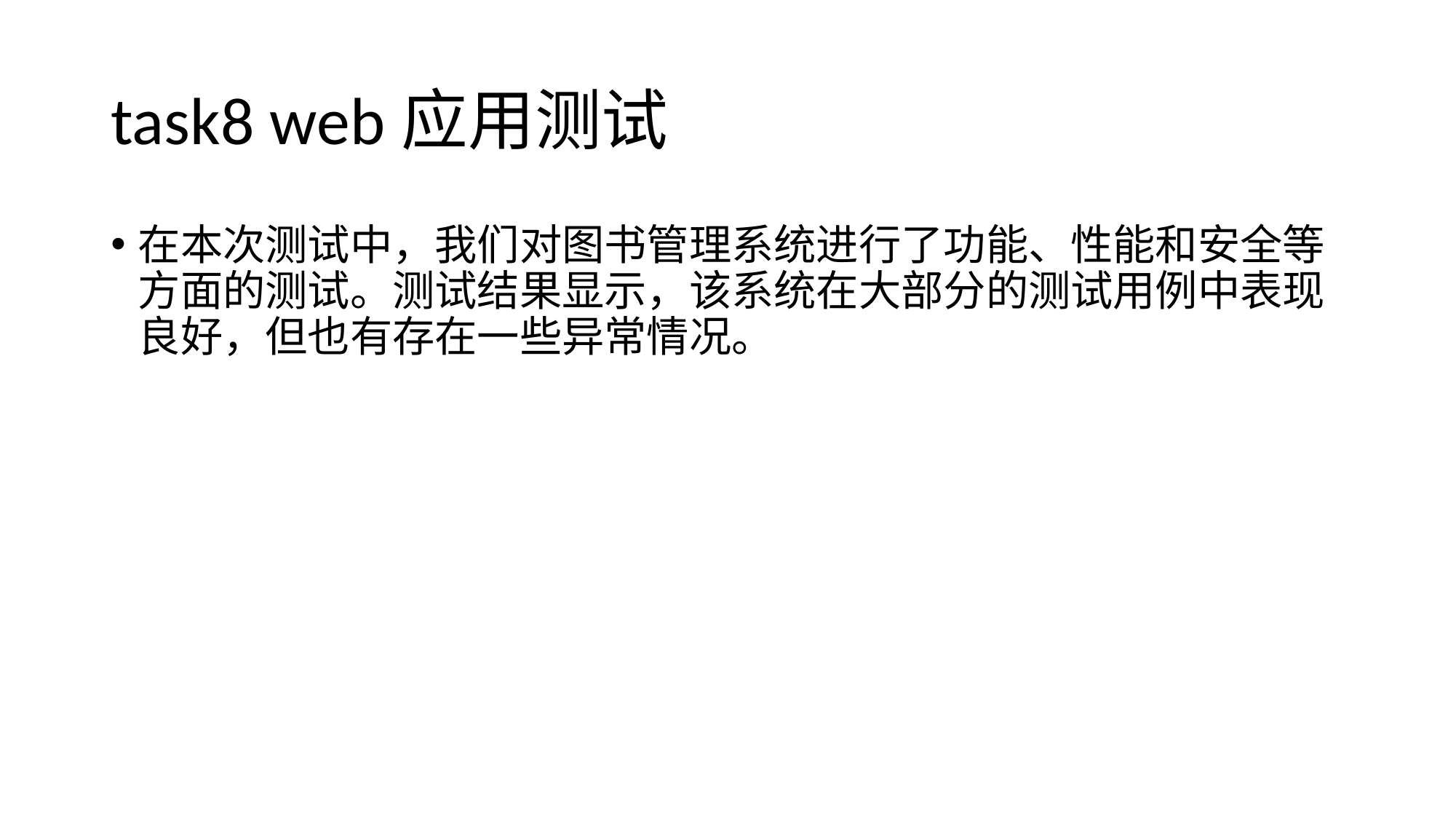

# task8 web应用测试
在本次测试中，我们对图书管理系统进行了功能、性能和安全等方面的测试。测试结果显示，该系统在大部分的测试用例中表现良好，但也有存在一些异常情况。